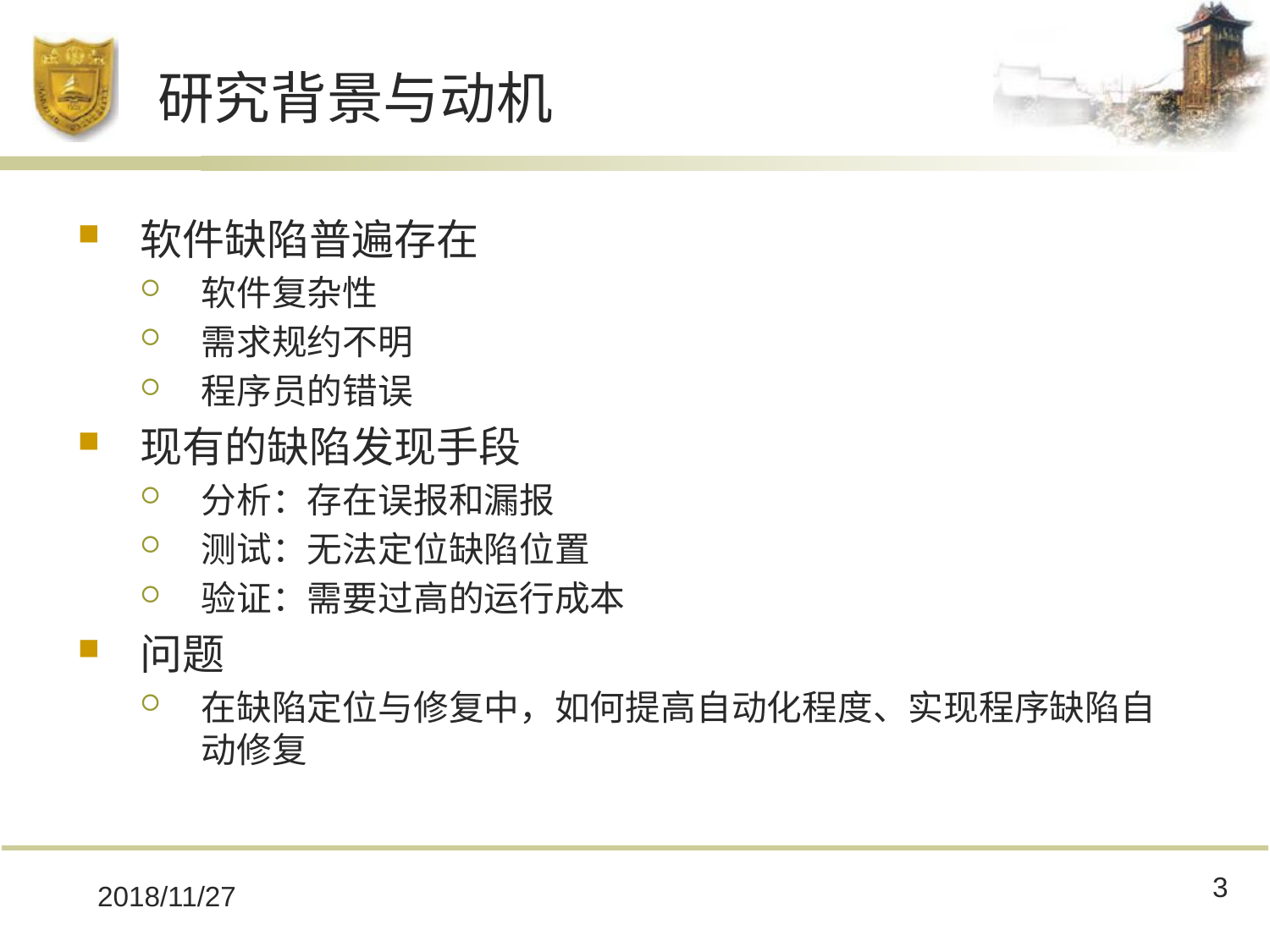

# 研究背景与动机
软件缺陷普遍存在
软件复杂性
需求规约不明
程序员的错误
现有的缺陷发现手段
分析：存在误报和漏报
测试：无法定位缺陷位置
验证：需要过高的运行成本
问题
在缺陷定位与修复中，如何提高自动化程度、实现程序缺陷自动修复

3
2018/11/27